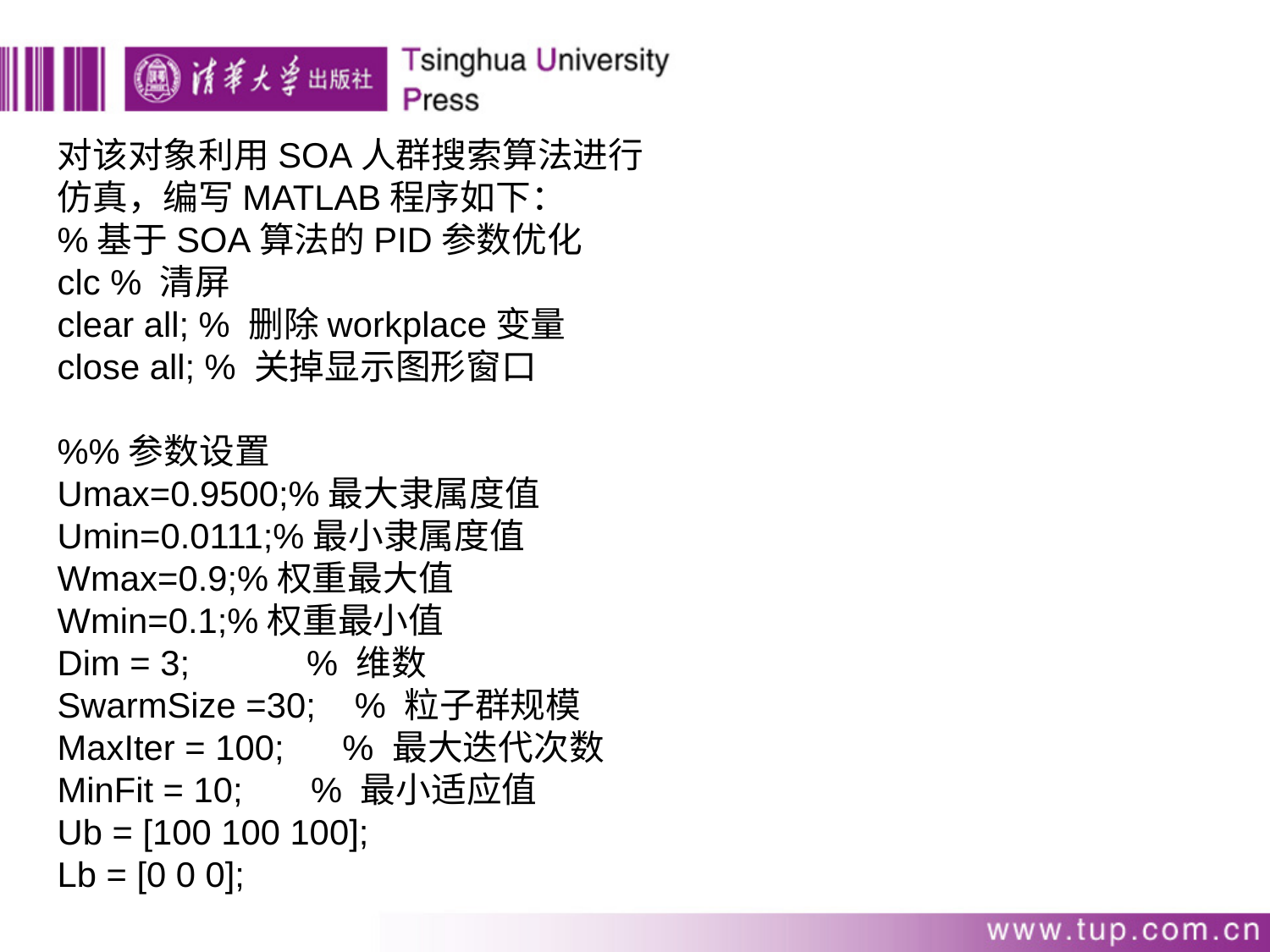

对该对象利用SOA人群搜索算法进行仿真，编写MATLAB程序如下：
%基于SOA算法的PID参数优化
clc % 清屏
clear all; % 删除workplace变量
close all; % 关掉显示图形窗口

%%参数设置
Umax=0.9500;%最大隶属度值
Umin=0.0111;%最小隶属度值
Wmax=0.9;%权重最大值
Wmin=0.1;%权重最小值
Dim = 3;            % 维数
SwarmSize =30;    % 粒子群规模
MaxIter = 100;      % 最大迭代次数
MinFit = 10;       % 最小适应值
Ub = [100 100 100];
Lb = [0 0 0];